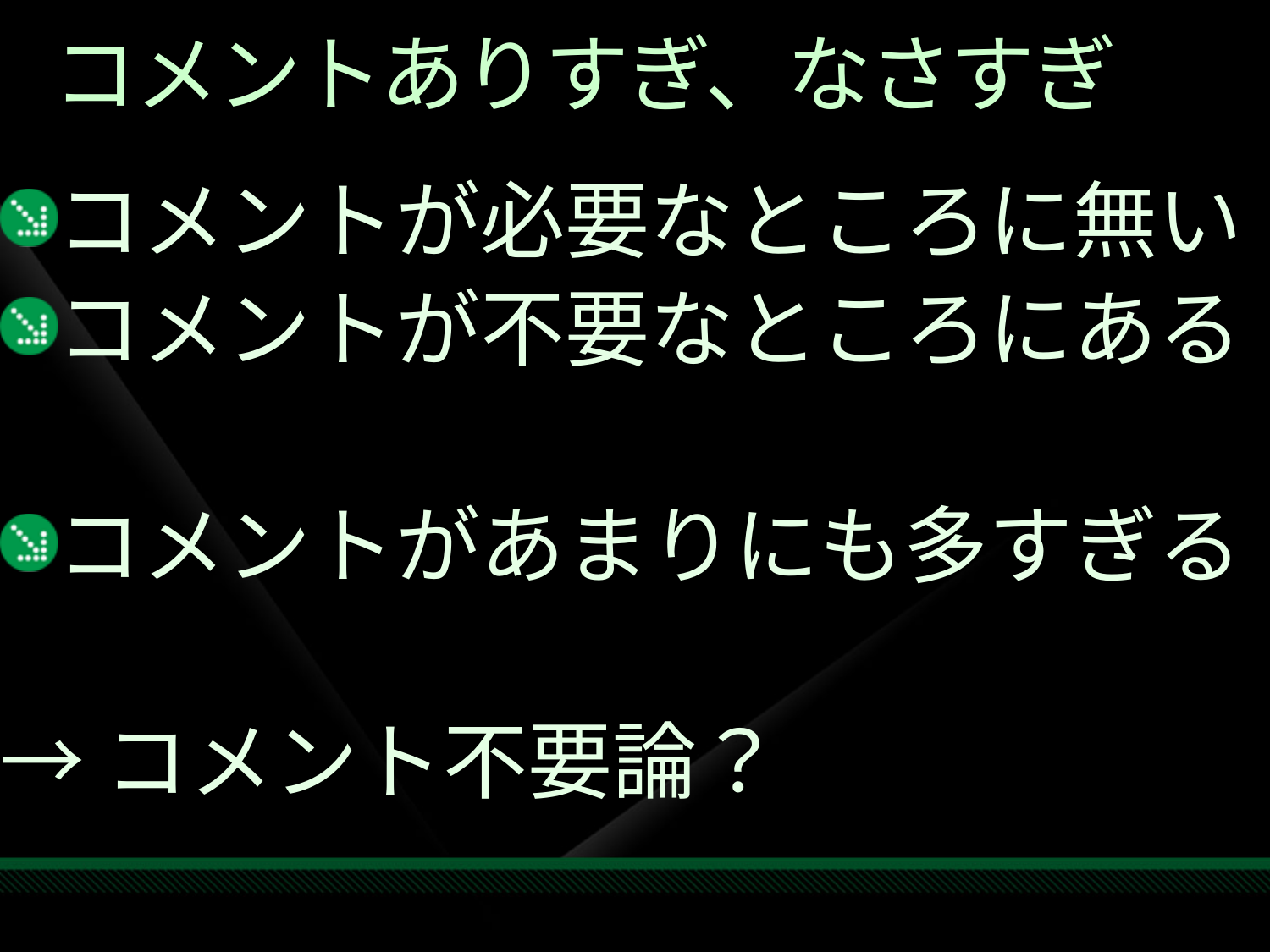

# コメントありすぎ、なさすぎ
コメントが必要なところに無い
コメントが不要なところにある

コメントがあまりにも多すぎる

→コメント不要論？